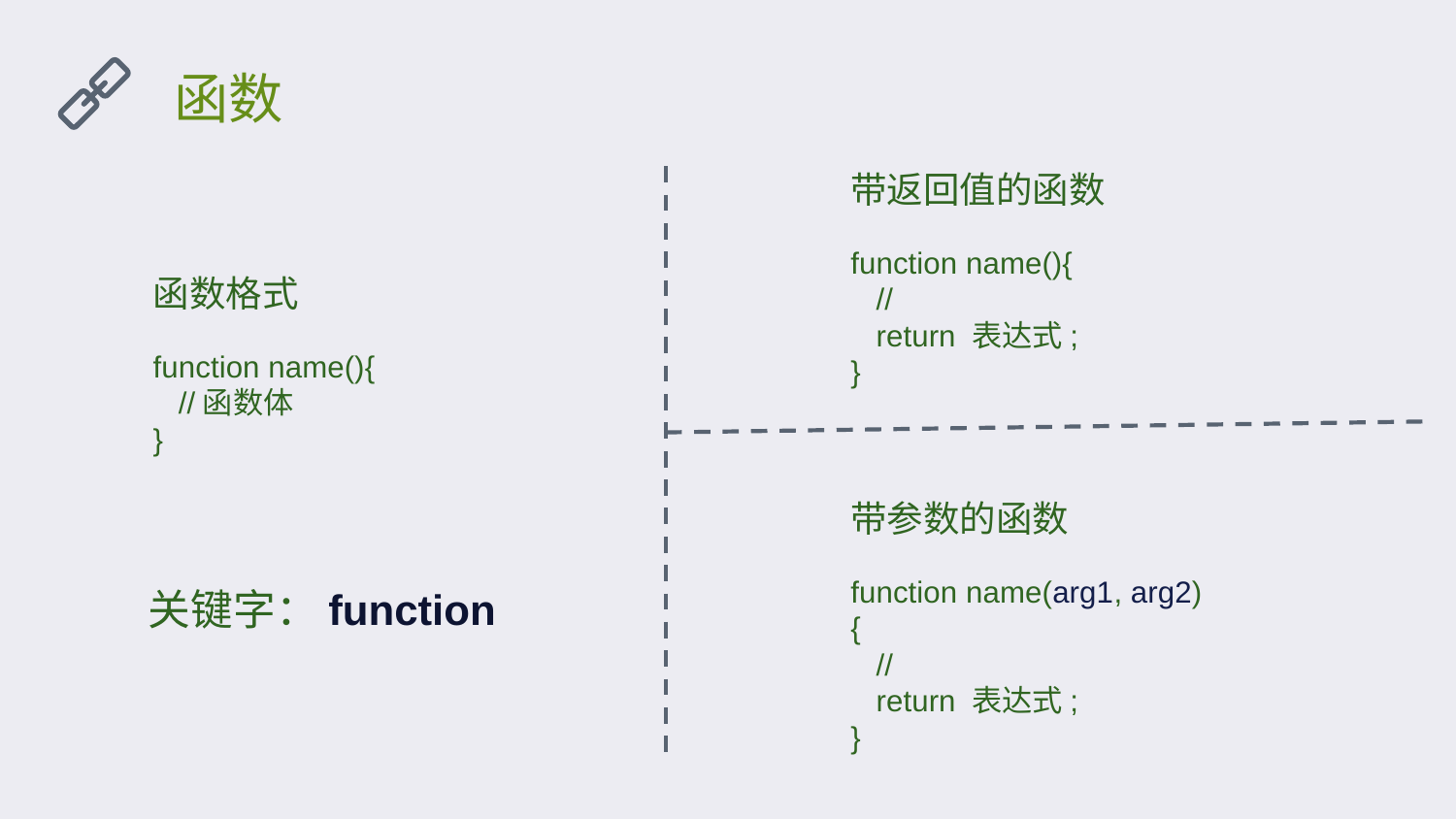

函数
带返回值的函数

function name(){
   //
   return 表达式;
}
函数格式

function name(){
   //函数体
}
带参数的函数

function name(arg1, arg2){
   //
   return 表达式;
}
关键字：function